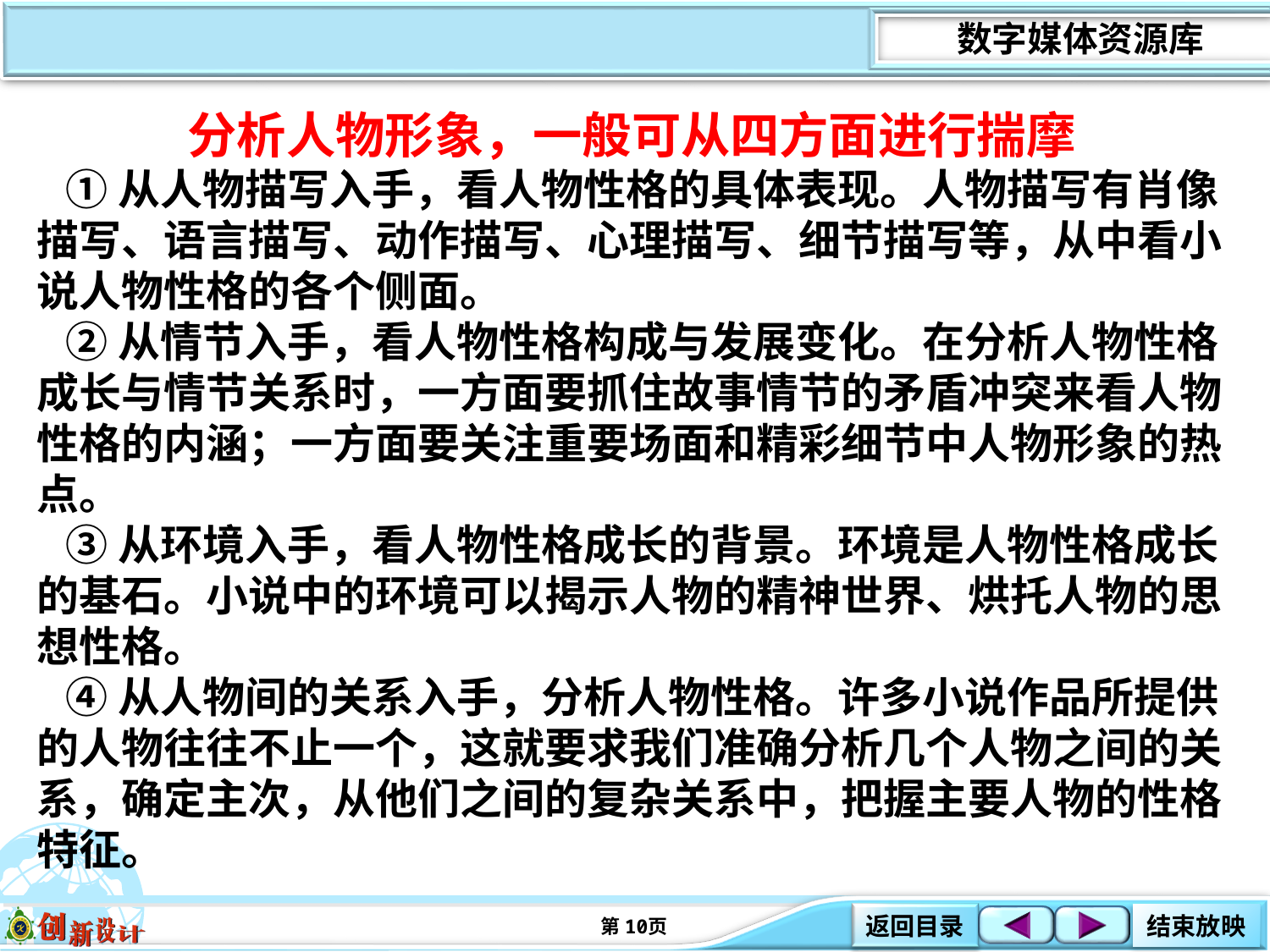

分析人物形象，一般可从四方面进行揣摩
   ①从人物描写入手，看人物性格的具体表现。人物描写有肖像描写、语言描写、动作描写、心理描写、细节描写等，从中看小说人物性格的各个侧面。
   ②从情节入手，看人物性格构成与发展变化。在分析人物性格成长与情节关系时，一方面要抓住故事情节的矛盾冲突来看人物性格的内涵；一方面要关注重要场面和精彩细节中人物形象的热点。
   ③从环境入手，看人物性格成长的背景。环境是人物性格成长的基石。小说中的环境可以揭示人物的精神世界、烘托人物的思想性格。
   ④从人物间的关系入手，分析人物性格。许多小说作品所提供的人物往往不止一个，这就要求我们准确分析几个人物之间的关系，确定主次，从他们之间的复杂关系中，把握主要人物的性格特征。